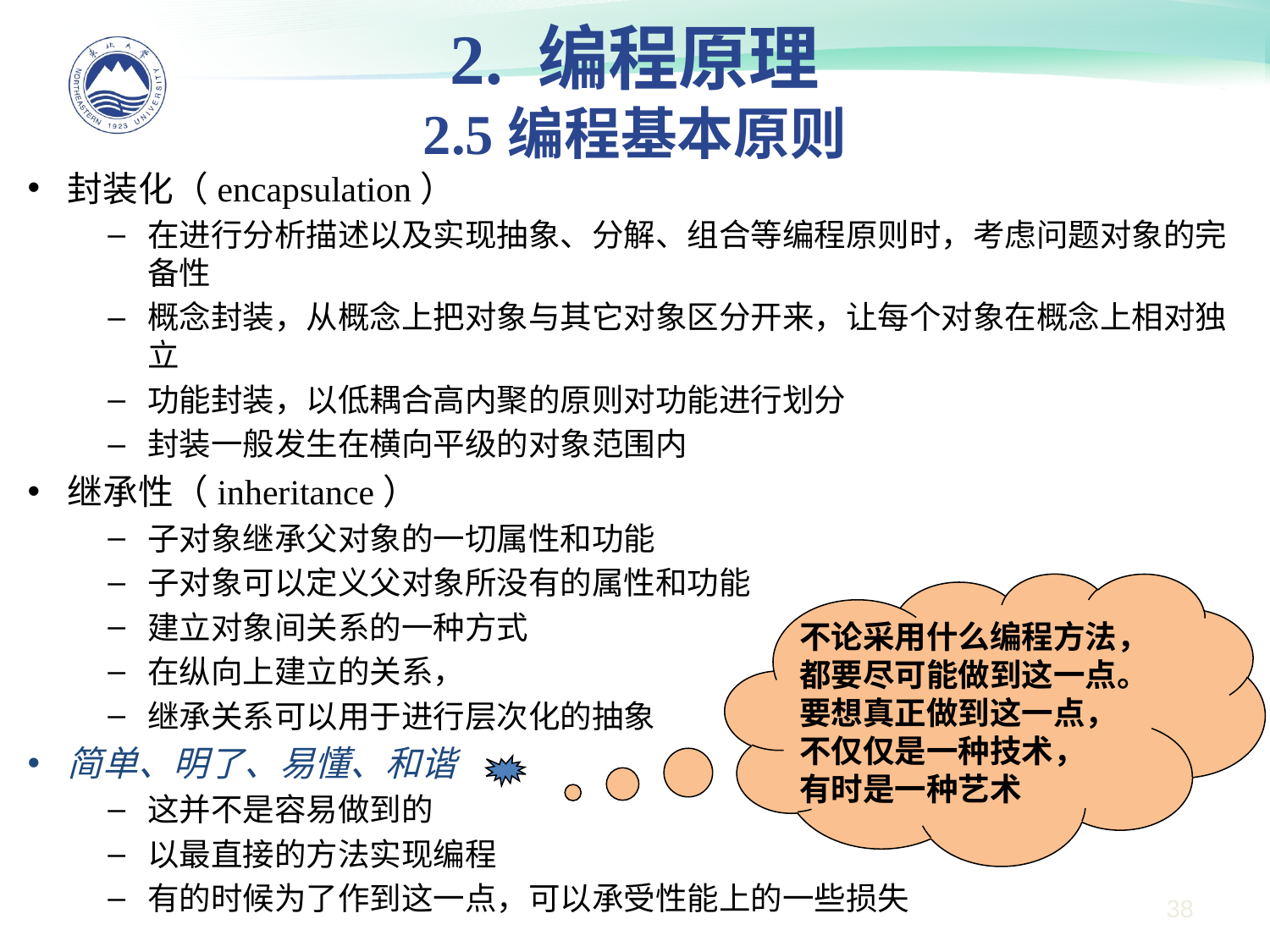

2. 编程原理
2.5编程基本原则
封装化（encapsulation）
在进行分析描述以及实现抽象、分解、组合等编程原则时，考虑问题对象的完备性
概念封装，从概念上把对象与其它对象区分开来，让每个对象在概念上相对独立
功能封装，以低耦合高内聚的原则对功能进行划分
封装一般发生在横向平级的对象范围内
继承性（inheritance）
子对象继承父对象的一切属性和功能
子对象可以定义父对象所没有的属性和功能
建立对象间关系的一种方式
在纵向上建立的关系，
继承关系可以用于进行层次化的抽象
简单、明了、易懂、和谐
这并不是容易做到的
以最直接的方法实现编程
有的时候为了作到这一点，可以承受性能上的一些损失
不论采用什么编程方法，都要尽可能做到这一点。
要想真正做到这一点，
不仅仅是一种技术，
有时是一种艺术

38